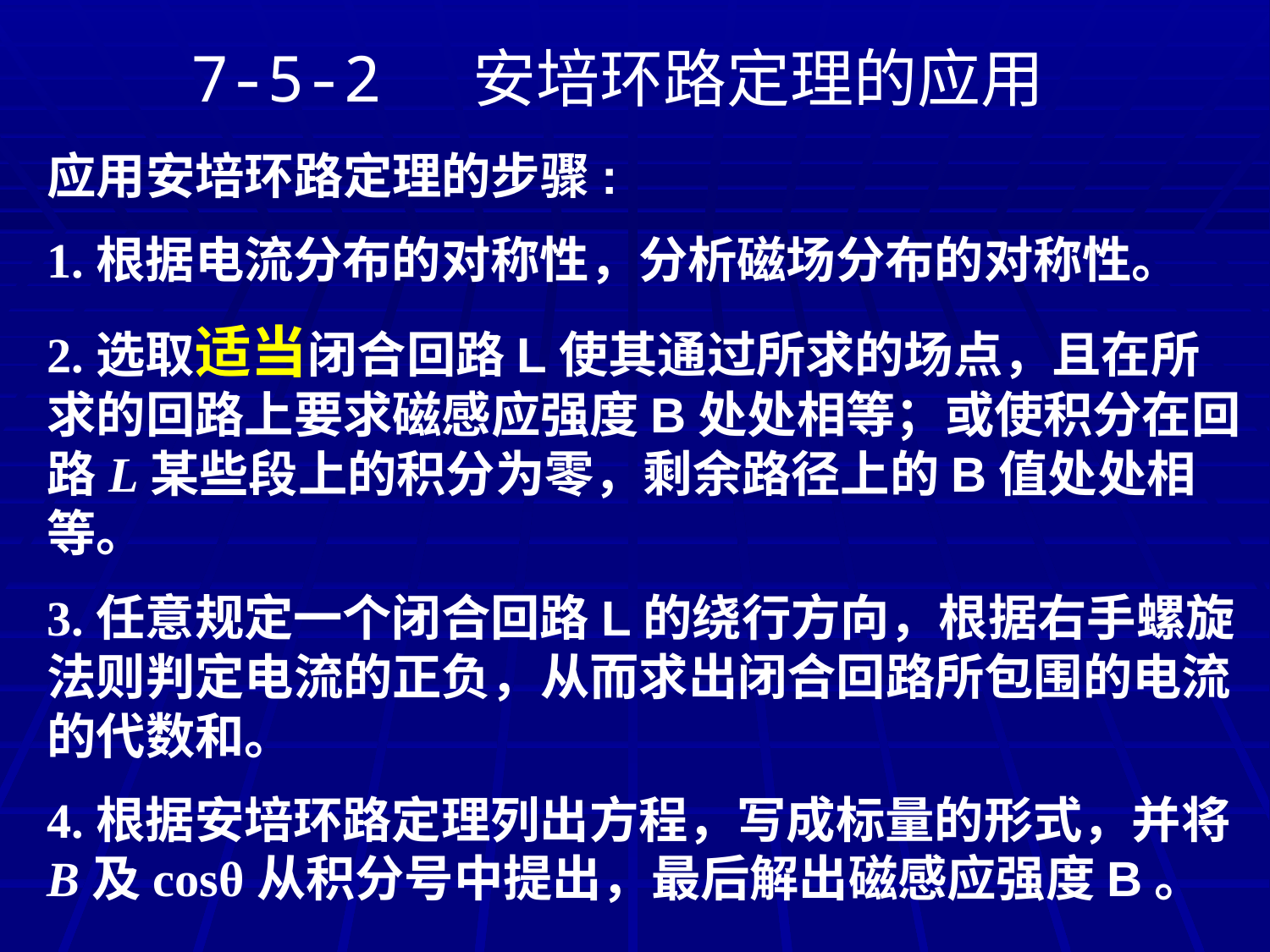

# 7-5-2  安培环路定理的应用
应用安培环路定理的步骤:
1.根据电流分布的对称性，分析磁场分布的对称性。
2.选取适当闭合回路L使其通过所求的场点，且在所求的回路上要求磁感应强度B处处相等；或使积分在回路L某些段上的积分为零，剩余路径上的B值处处相等。
3.任意规定一个闭合回路L的绕行方向，根据右手螺旋法则判定电流的正负，从而求出闭合回路所包围的电流的代数和。
4.根据安培环路定理列出方程，写成标量的形式，并将B及cosθ从积分号中提出，最后解出磁感应强度B。